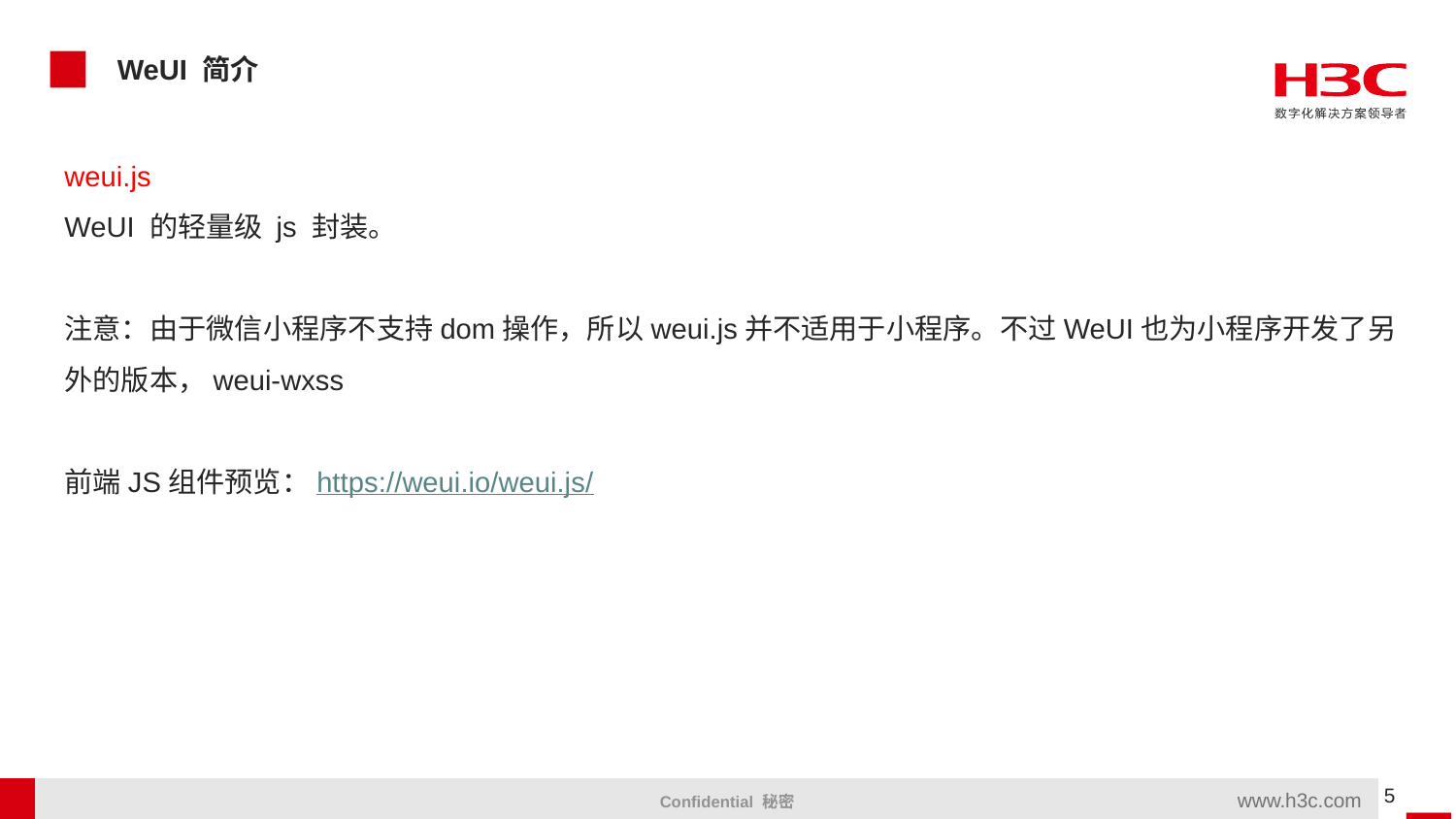

WeUI 简介

weui.js
WeUI 的轻量级 js 封装。

注意：由于微信小程序不支持dom操作，所以weui.js并不适用于小程序。不过WeUI也为小程序开发了另外的版本，weui-wxss

前端JS组件预览：https://weui.io/weui.js/